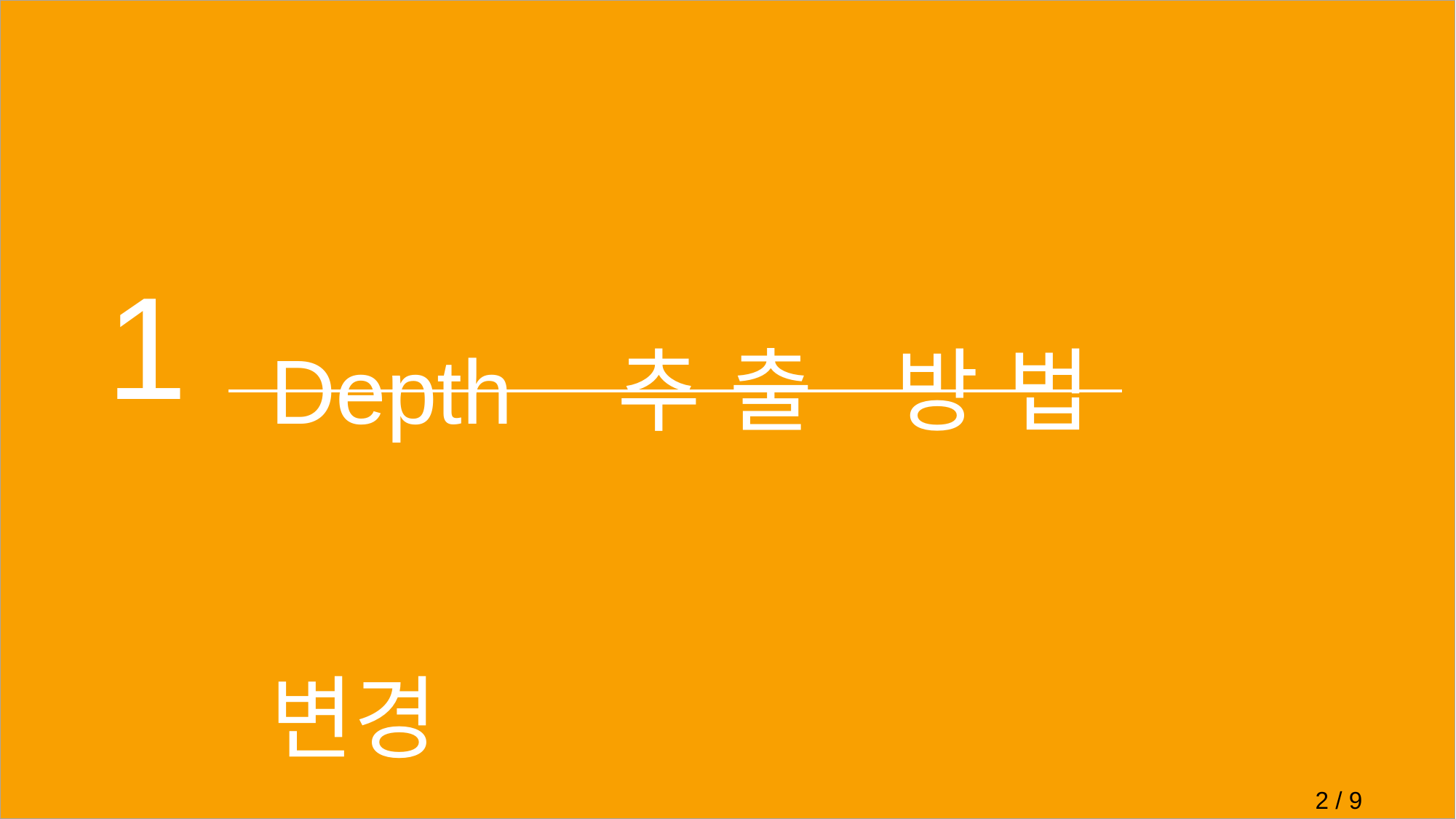

Depth 추출 방법 변경
1
2 / 9